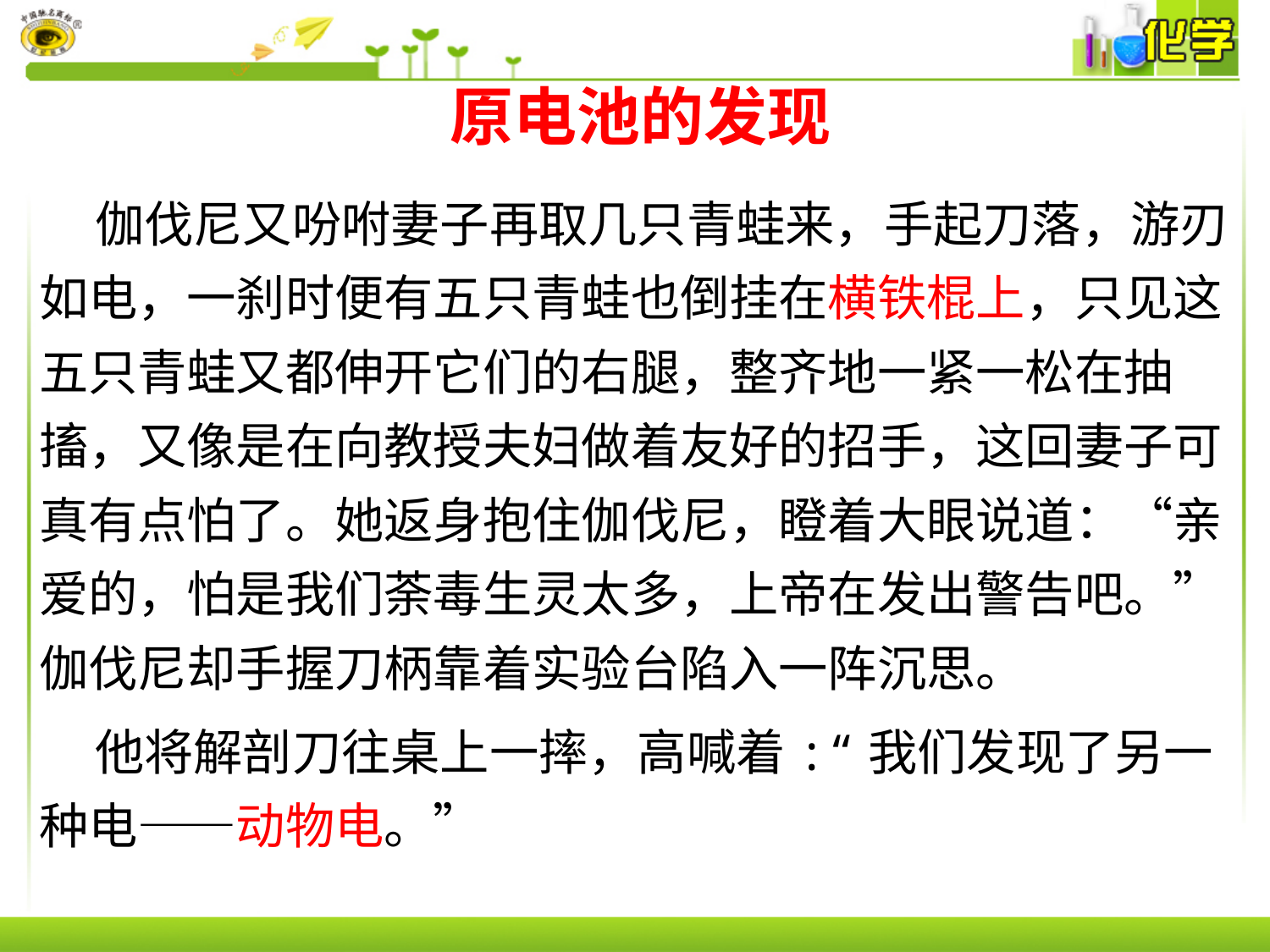

原电池的发现
    伽伐尼又吩咐妻子再取几只青蛙来，手起刀落，游刃如电，一刹时便有五只青蛙也倒挂在横铁棍上，只见这五只青蛙又都伸开它们的右腿，整齐地一紧一松在抽搐，又像是在向教授夫妇做着友好的招手，这回妻子可真有点怕了。她返身抱住伽伐尼，瞪着大眼说道：“亲爱的，怕是我们荼毒生灵太多，上帝在发出警告吧。”伽伐尼却手握刀柄靠着实验台陷入一阵沉思。
    他将解剖刀往桌上一摔，高喊着:“我们发现了另一种电——动物电。”